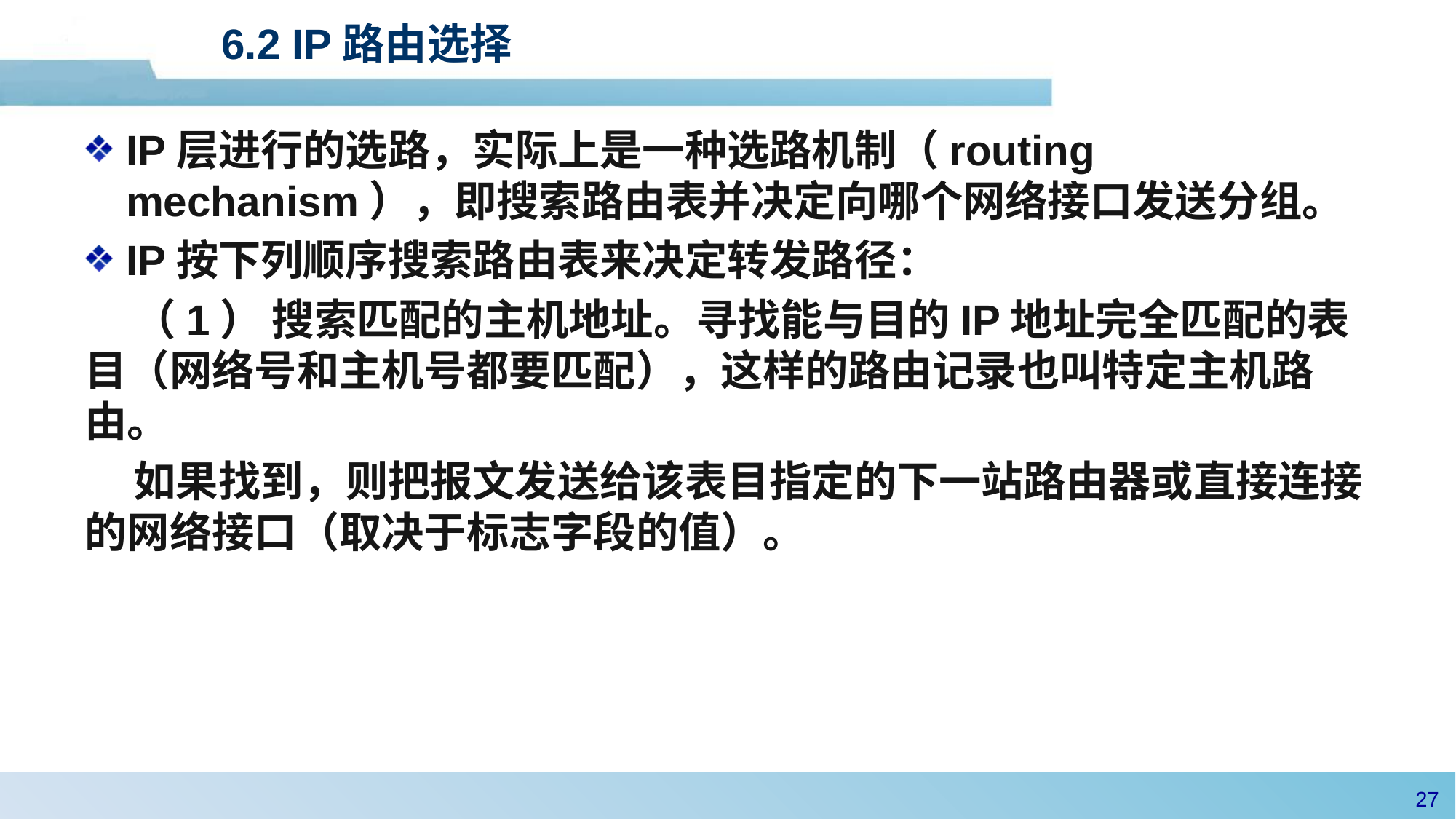

#
6.2 IP路由选择
IP层进行的选路，实际上是一种选路机制（routing mechanism），即搜索路由表并决定向哪个网络接口发送分组。
IP按下列顺序搜索路由表来决定转发路径：
    （1） 搜索匹配的主机地址。寻找能与目的IP地址完全匹配的表目（网络号和主机号都要匹配），这样的路由记录也叫特定主机路由。
    如果找到，则把报文发送给该表目指定的下一站路由器或直接连接的网络接口（取决于标志字段的值）。
27